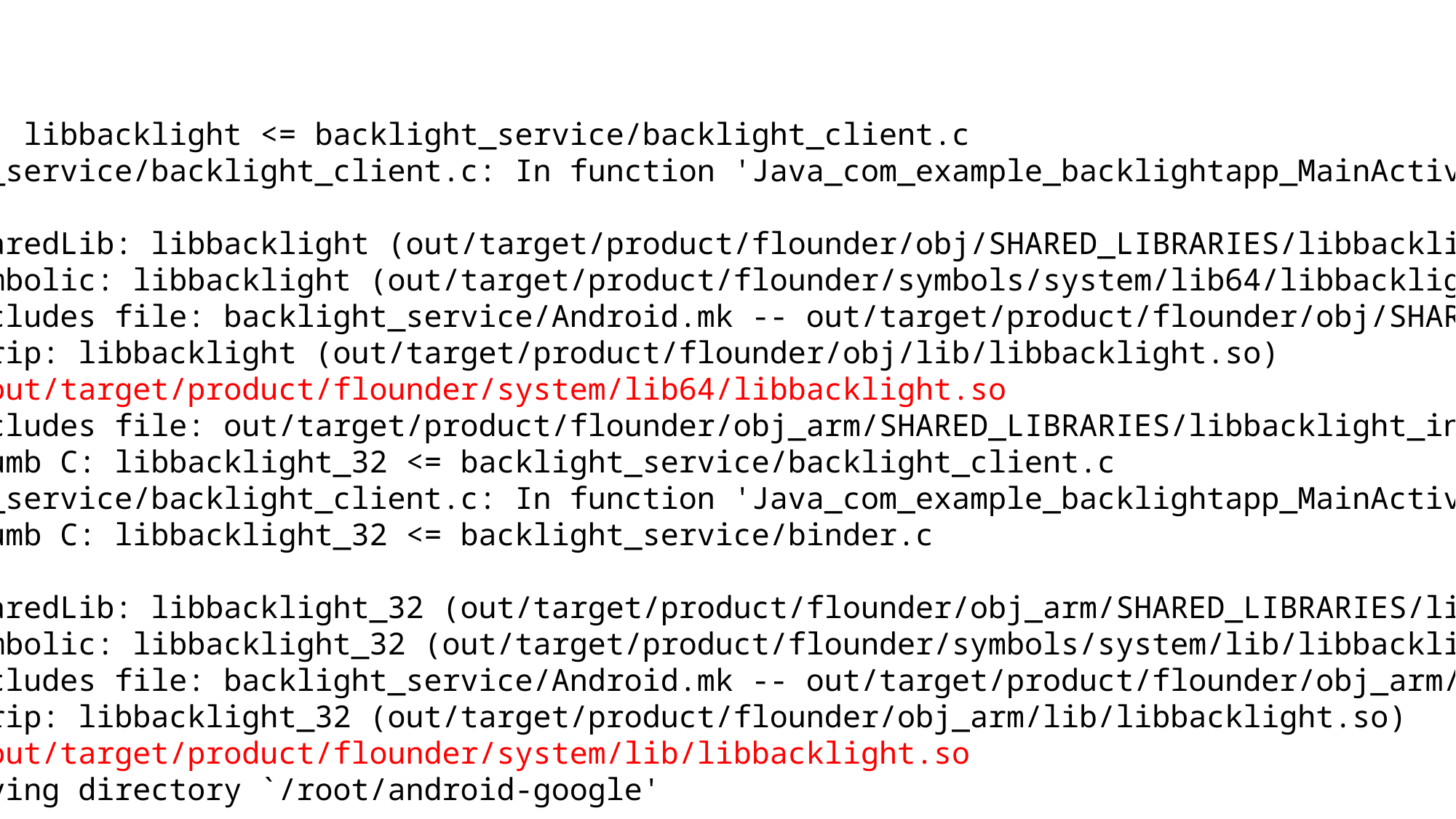

< 빌드 >

target  C: libbacklight <= backlight_service/backlight_client.c
backlight_service/backlight_client.c: In function 'Java_com_example_backlightapp_MainActivity_setBacklight':
...
target SharedLib: libbacklight (out/target/product/flounder/obj/SHARED_LIBRARIES/libbacklight_intermediates/LINKED/libbacklight.so)
target Symbolic: libbacklight (out/target/product/flounder/symbols/system/lib64/libbacklight.so)
Export includes file: backlight_service/Android.mk -- out/target/product/flounder/obj/SHARED_LIBRARIES/libbacklight_intermediates/export_includes
target Strip: libbacklight (out/target/product/flounder/obj/lib/libbacklight.so)
Install: out/target/product/flounder/system/lib64/libbacklight.so
Import includes file: out/target/product/flounder/obj_arm/SHARED_LIBRARIES/libbacklight_intermediates/import_includes
target thumb C: libbacklight_32 <= backlight_service/backlight_client.c
backlight_service/backlight_client.c: In function 'Java_com_example_backlightapp_MainActivity_setBacklight':
target thumb C: libbacklight_32 <= backlight_service/binder.c
...
target SharedLib: libbacklight_32 (out/target/product/flounder/obj_arm/SHARED_LIBRARIES/libbacklight_intermediates/LINKED/libbacklight.so)
target Symbolic: libbacklight_32 (out/target/product/flounder/symbols/system/lib/libbacklight.so)
Export includes file: backlight_service/Android.mk -- out/target/product/flounder/obj_arm/SHARED_LIBRARIES/libbacklight_intermediates/export_includes
target Strip: libbacklight_32 (out/target/product/flounder/obj_arm/lib/libbacklight.so)
Install: out/target/product/flounder/system/lib/libbacklight.so
make: Leaving directory `/root/android-google'

#### make completed successfully (5 seconds) ####